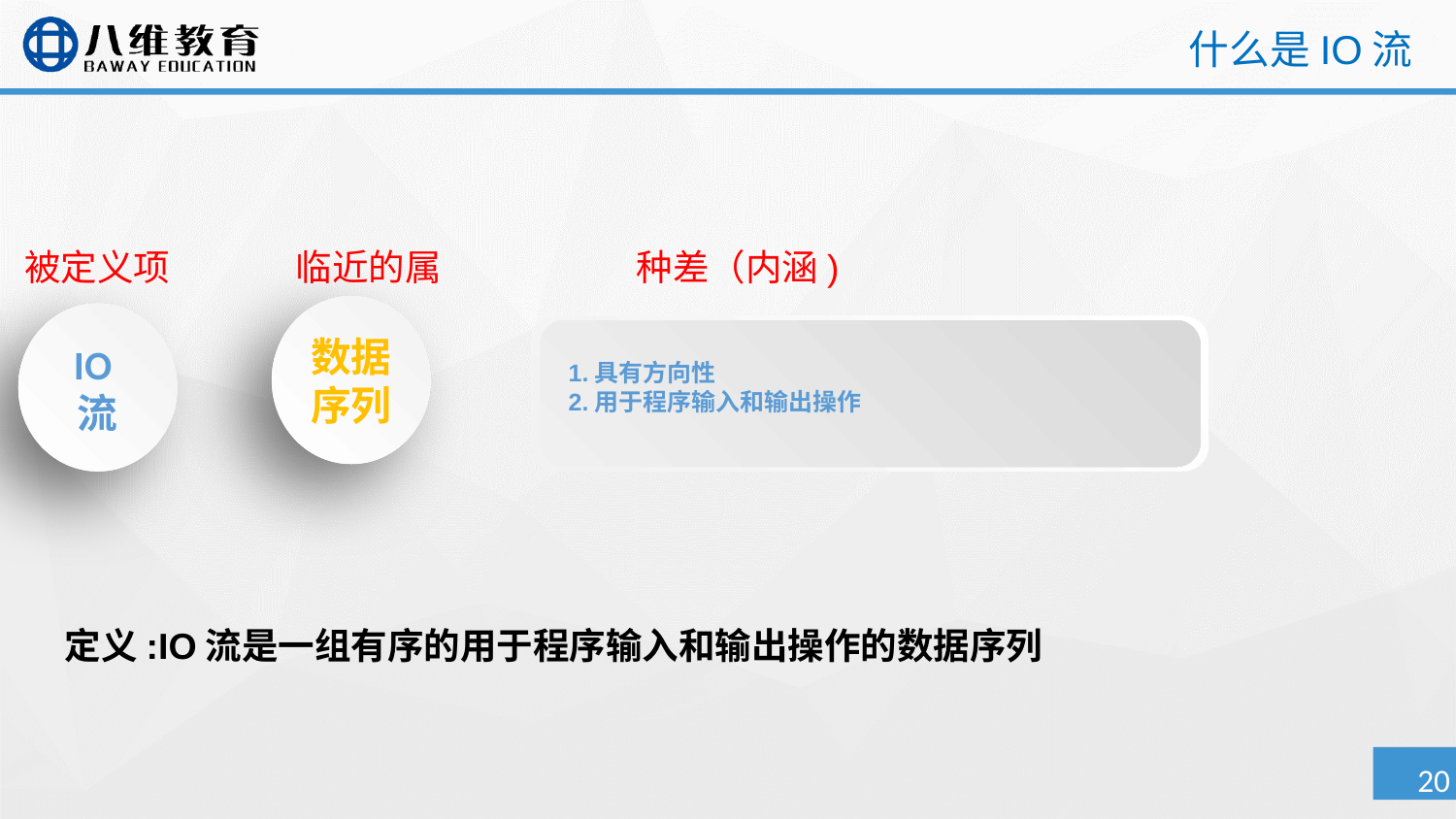

# 什么是IO流
被定义项
临近的属
种差（内涵)
数据序列
IO流

1.具有方向性
2.用于程序输入和输出操作
定义:IO流是一组有序的用于程序输入和输出操作的数据序列